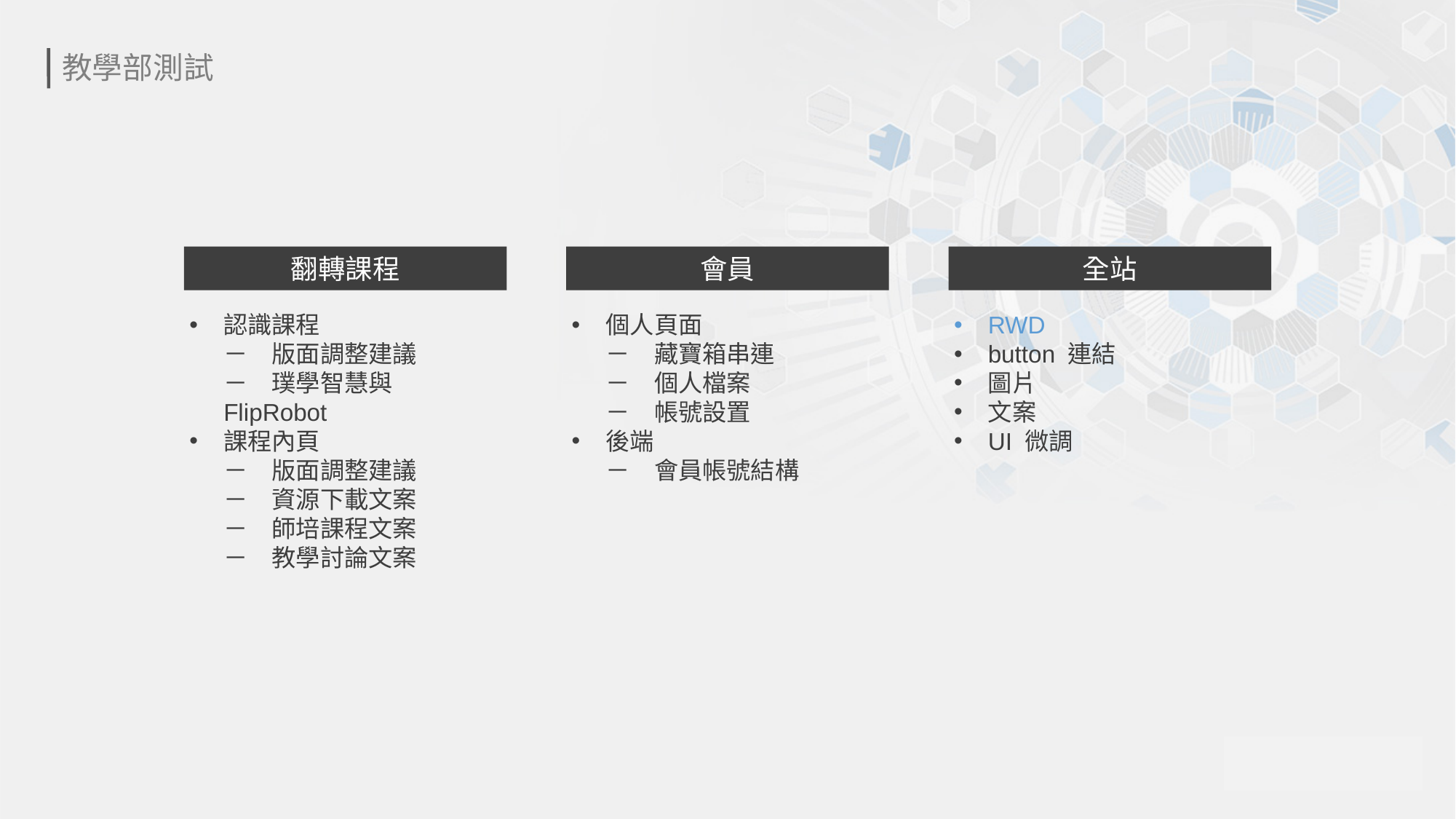

教學部測試

翻轉課程
認識課程
－　版面調整建議
－　璞學智慧與FlipRobot
課程內頁
－　版面調整建議
－　資源下載文案
－　師培課程文案
－　教學討論文案
會員
個人頁面
－　藏寶箱串連
－　個人檔案
－　帳號設置
後端
－　會員帳號結構
全站
RWD
button 連結
圖片
文案
UI 微調